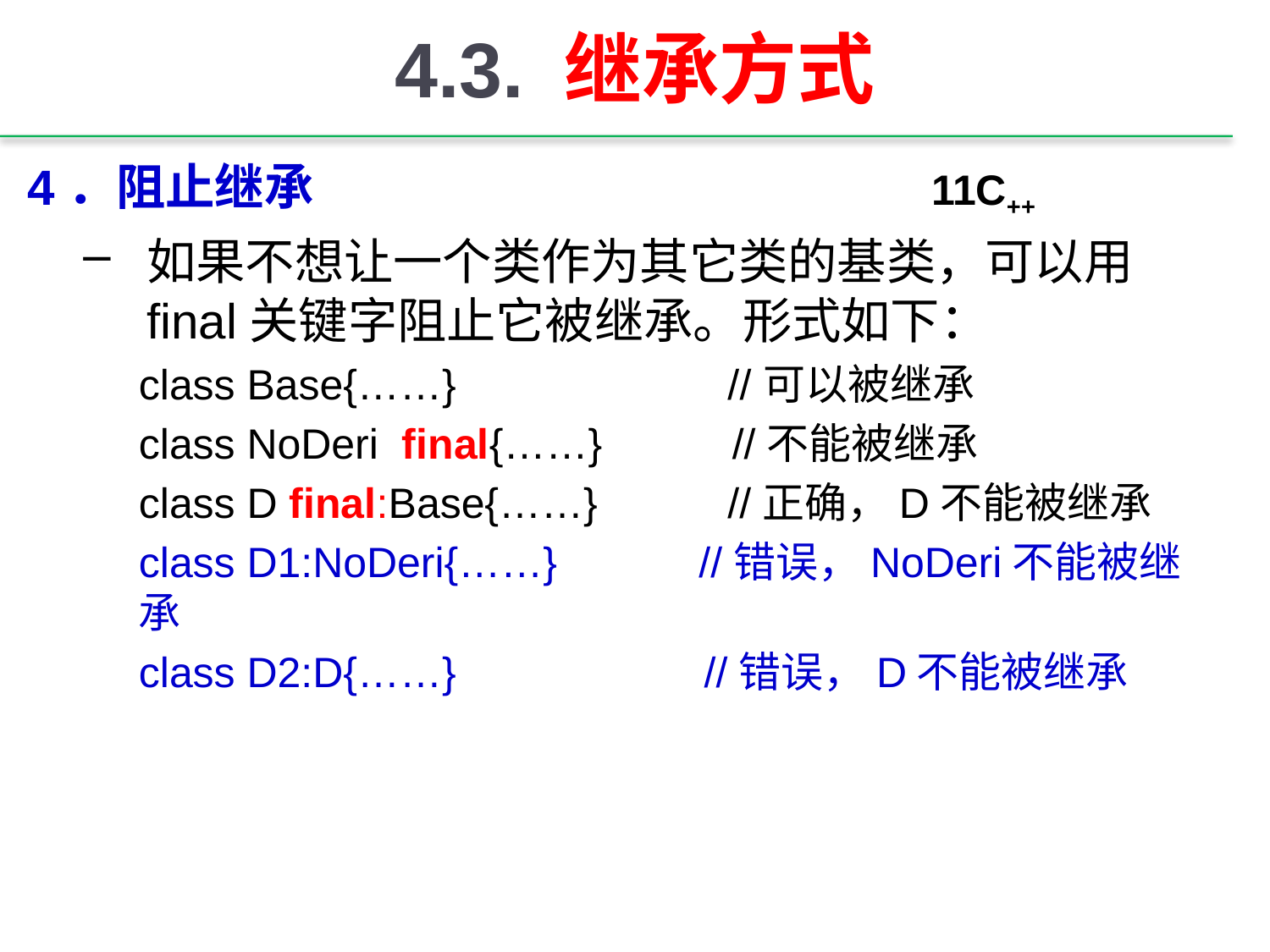

# 4.3. 继承方式
4．阻止继承                                                      11C++
如果不想让一个类作为其它类的基类，可以用final关键字阻止它被继承。形式如下：
class Base{……}                       //可以被继承
class NoDeri  final{……}           //不能被继承
class D final:Base{……}           //正确，D不能被继承
class D1:NoDeri{……}            //错误，NoDeri不能被继承
class D2:D{……}                     //错误，D不能被继承